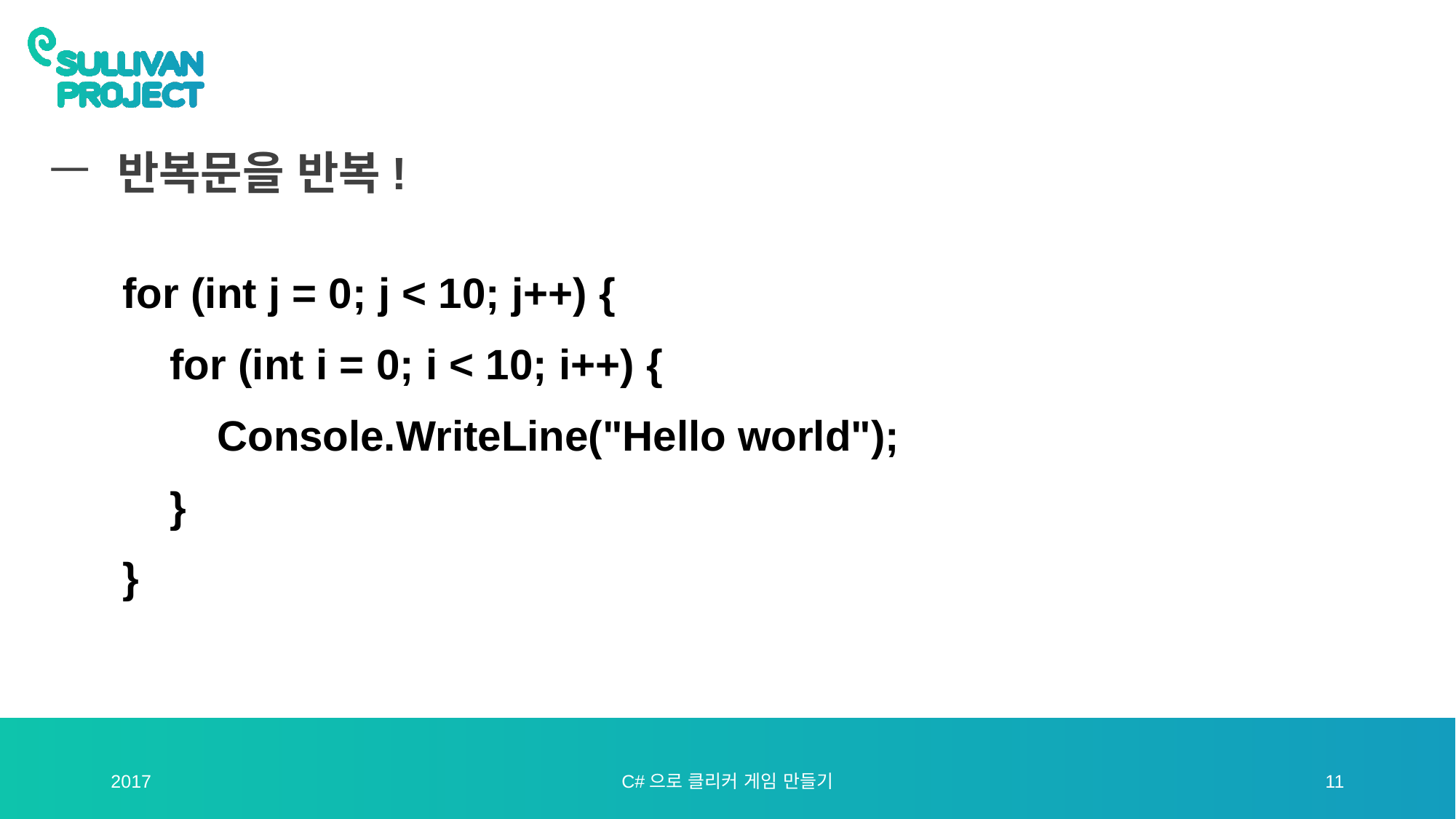

# 반복문을 반복!
for (int j = 0; j < 10; j++) {
    for (int i = 0; i < 10; i++) {
        Console.WriteLine("Hello world");
    }
}
2017
C#으로 클리커 게임 만들기
11